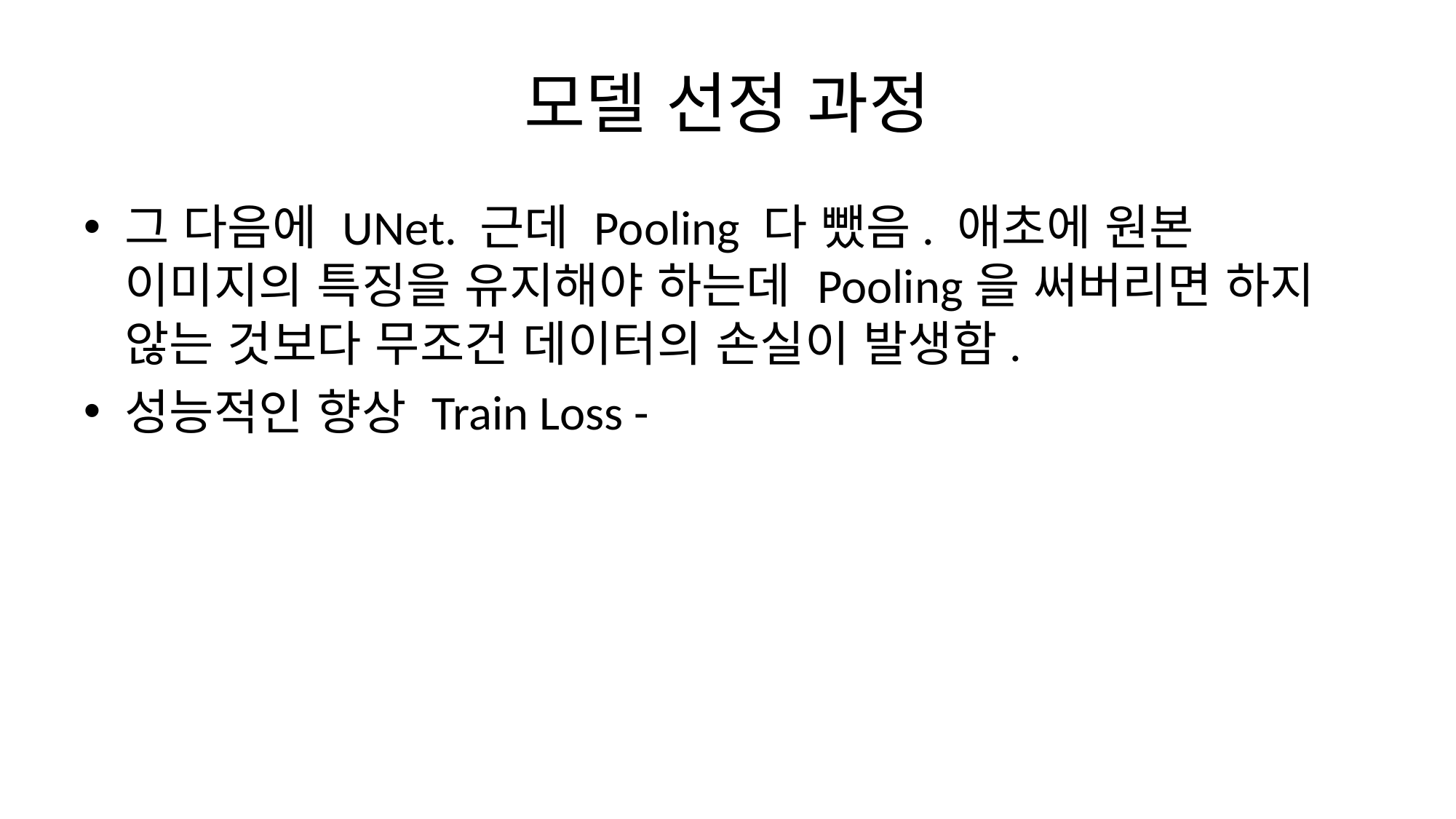

# 모델 선정 과정
그 다음에 UNet. 근데 Pooling 다 뺐음. 애초에 원본 이미지의 특징을 유지해야 하는데 Pooling을 써버리면 하지 않는 것보다 무조건 데이터의 손실이 발생함.
성능적인 향상 Train Loss -